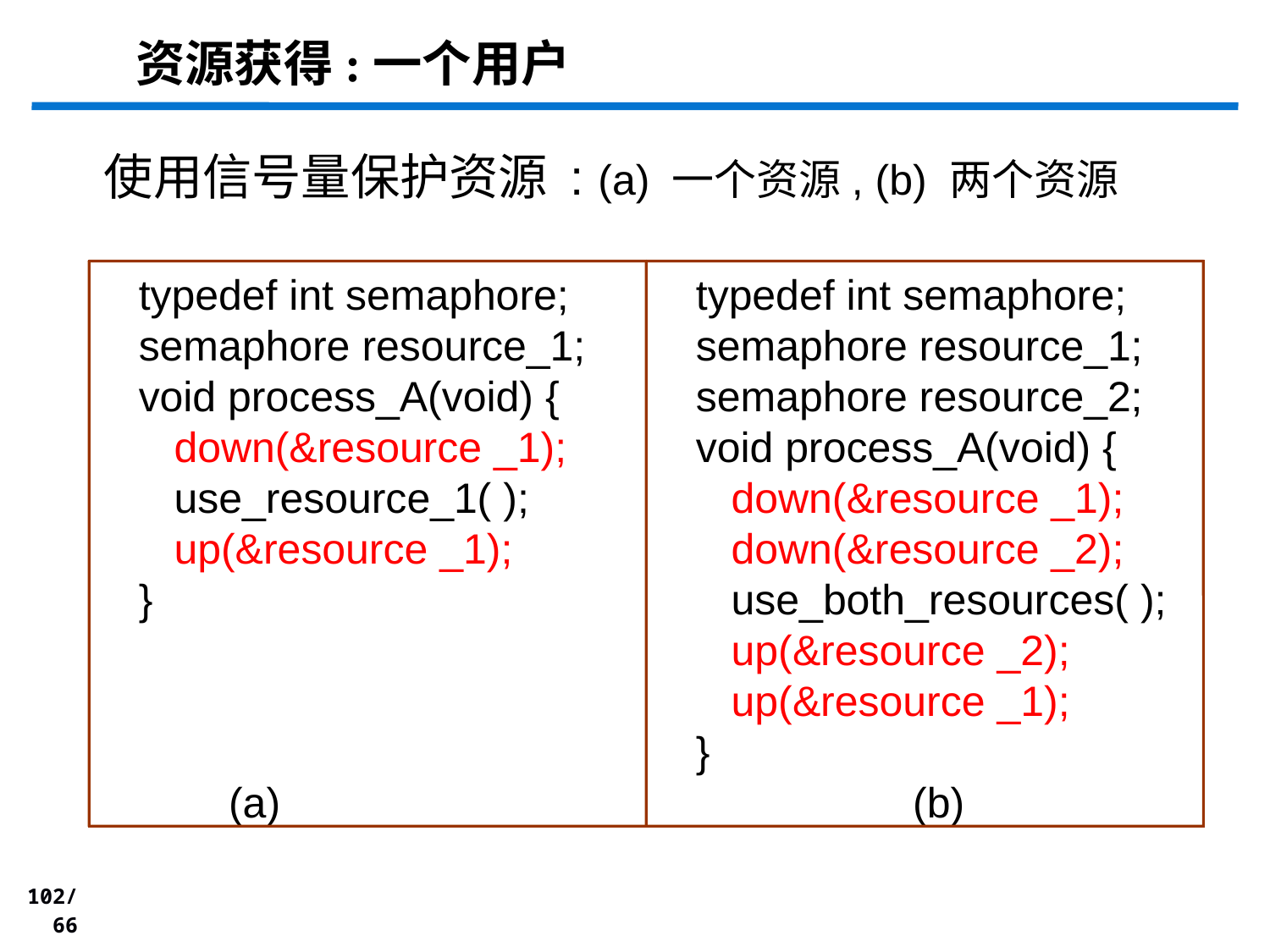

# 资源获得:一个用户
使用信号量保护资源 : (a) 一个资源, (b) 两个资源
typedef int semaphore;
semaphore resource_1;
void process_A(void) {
   down(&resource _1);
   use_resource_1( );
   up(&resource _1);
}

	(a)

typedef int semaphore;
semaphore resource_1;
semaphore resource_2;
void process_A(void) {
   down(&resource _1);
   down(&resource _2);
   use_both_resources( );
   up(&resource _2);
   up(&resource _1);
}
		(b)